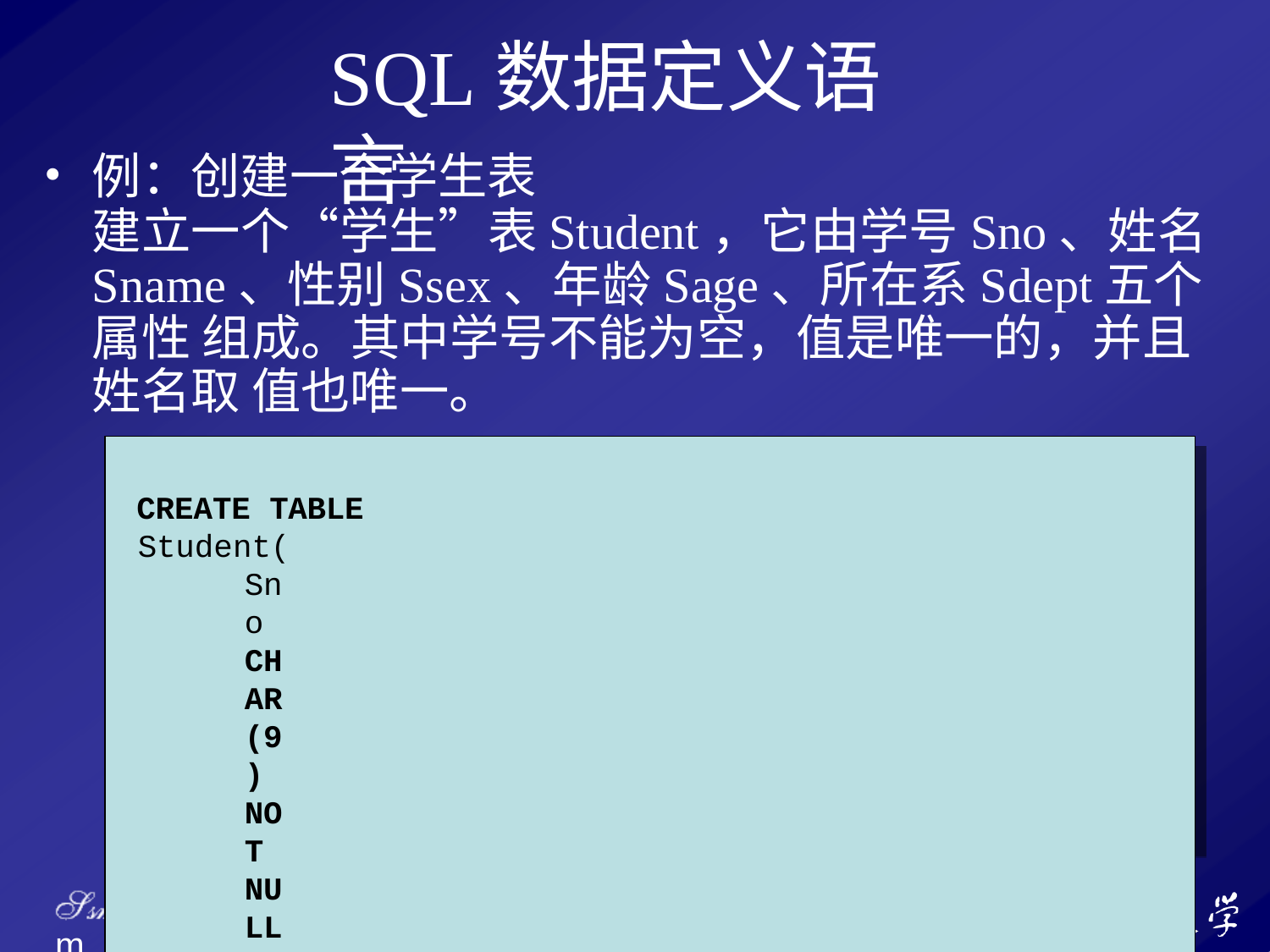

# SQL数据定义语言
例：创建一个学生表
建立一个“学生”表Student，它由学号Sno、姓名 Sname、性别Ssex、年龄Sage、所在系Sdept五个属性 组成。其中学号不能为空，值是唯一的，并且姓名取 值也唯一。

CREATE TABLE
Student(
Sno CHAR(9) NOT NULL UNIQUE,
Sname CHAR(20) UNIQUE,  Ssex CHAR(2),
Sage NUMERIC(2,0),
Sdept CHAR(20)
);

Ssm